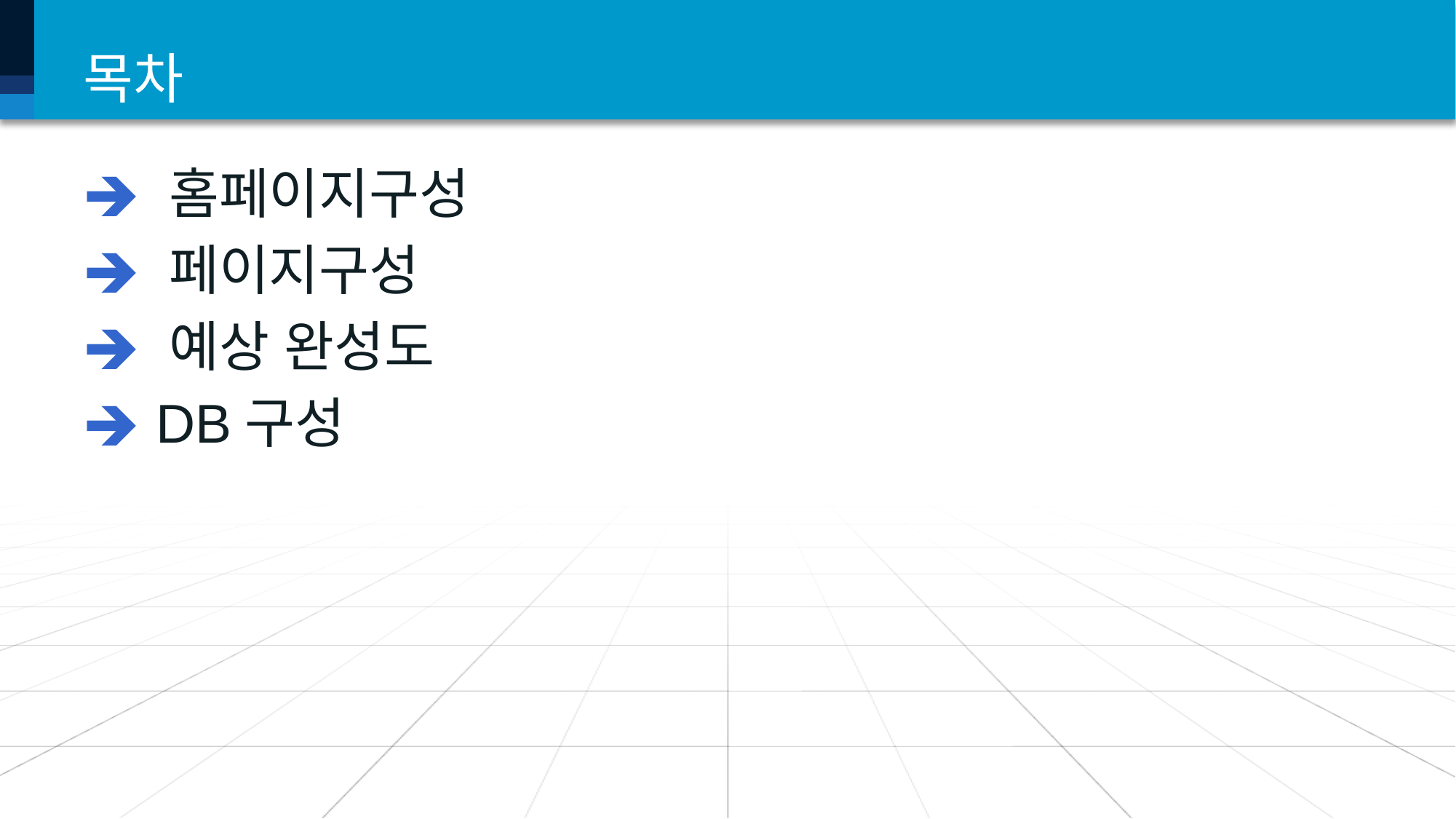

# 목차
 홈페이지구성
 페이지구성
 예상 완성도
 DB구성